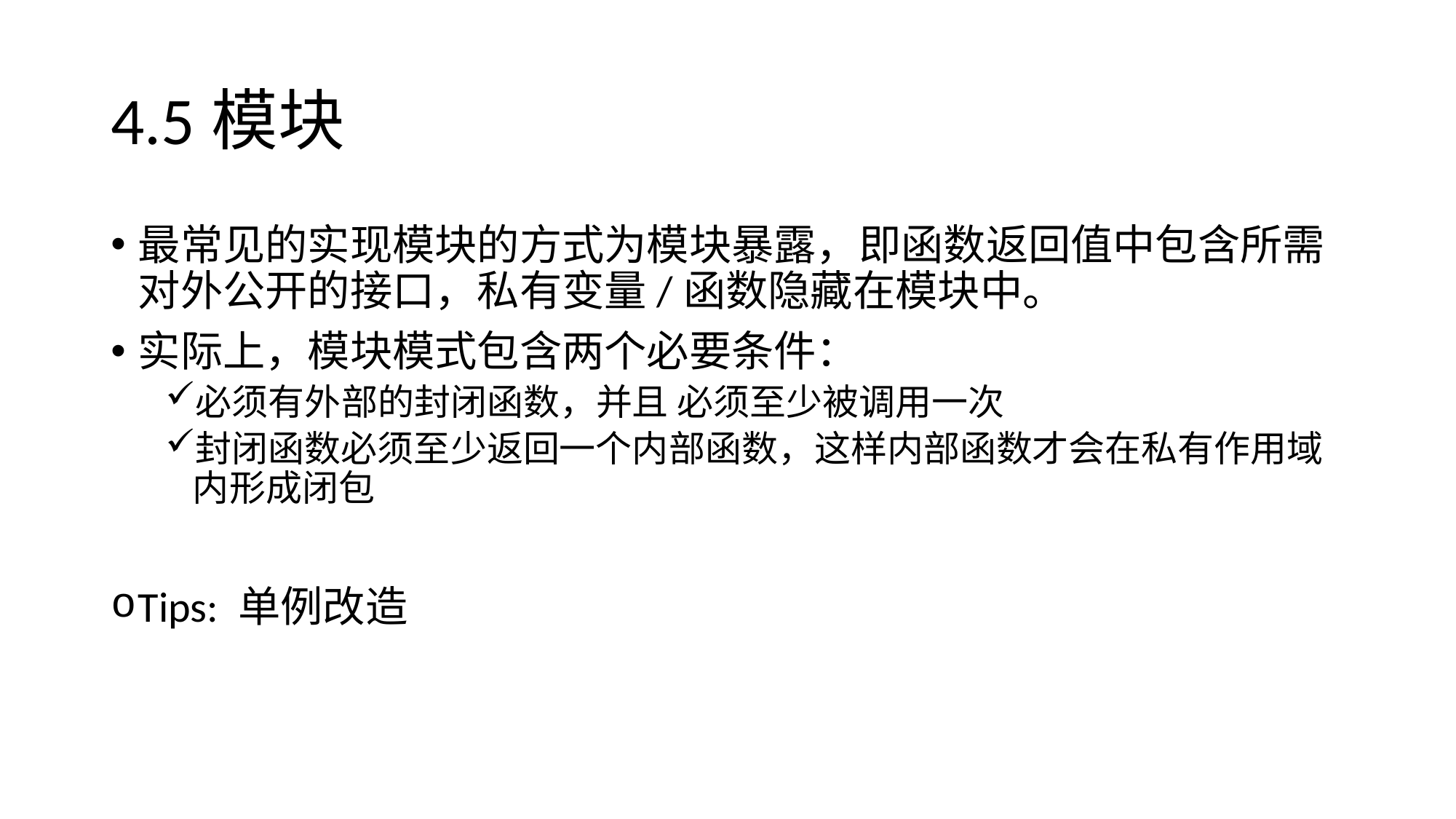

# 4.5模块
最常见的实现模块的方式为模块暴露，即函数返回值中包含所需对外公开的接口，私有变量/函数隐藏在模块中。
实际上，模块模式包含两个必要条件：
必须有外部的封闭函数，并且 必须至少被调用一次
封闭函数必须至少返回一个内部函数，这样内部函数才会在私有作用域内形成闭包

Tips: 单例改造